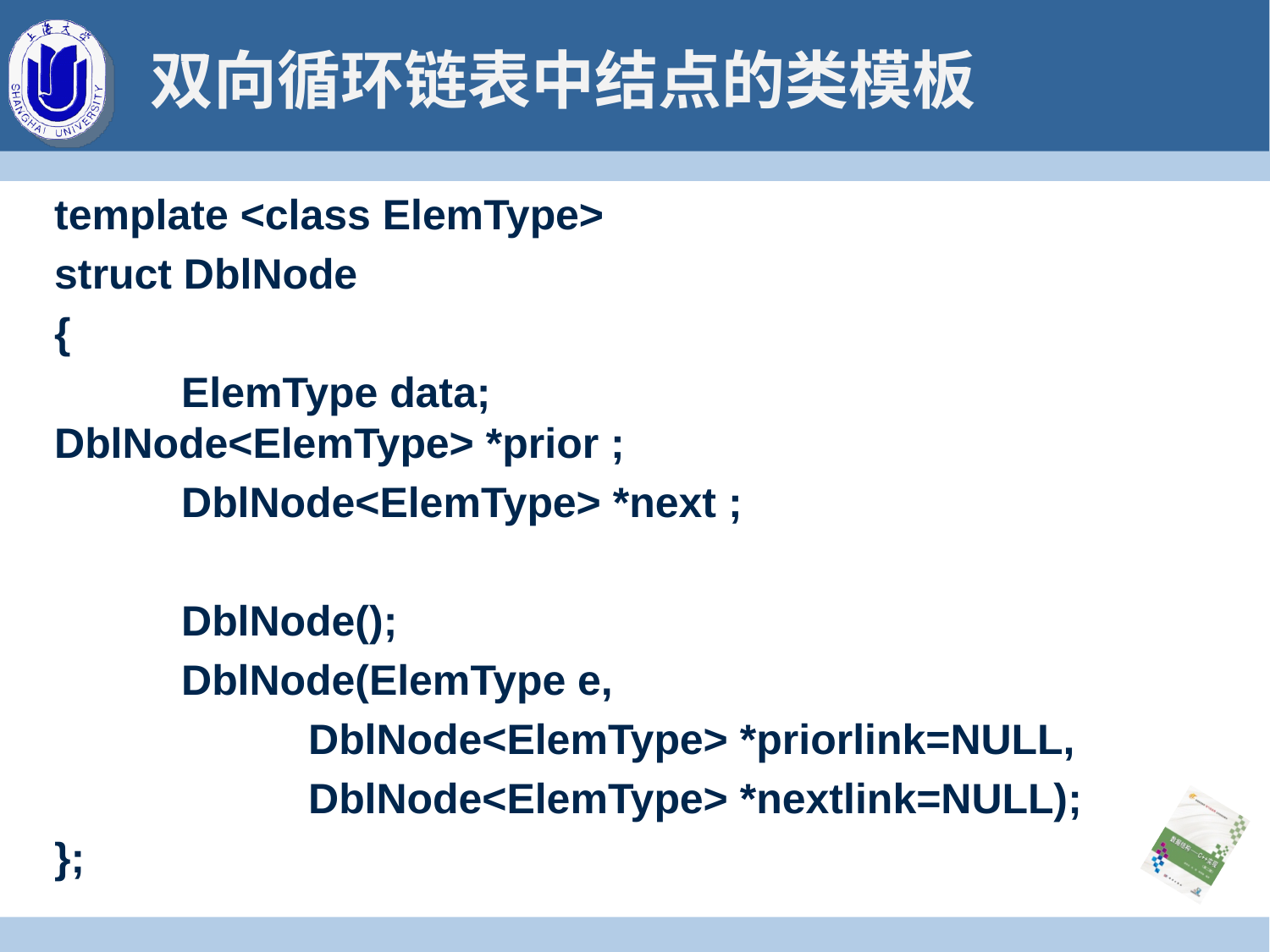

# 双向循环链表中结点的类模板
template <class ElemType>
struct DblNode
{
	ElemType data;			DblNode<ElemType> *prior ;
	DblNode<ElemType> *next ;

	DblNode();
	DblNode(ElemType e,
		DblNode<ElemType> *priorlink=NULL,
		DblNode<ElemType> *nextlink=NULL);
};